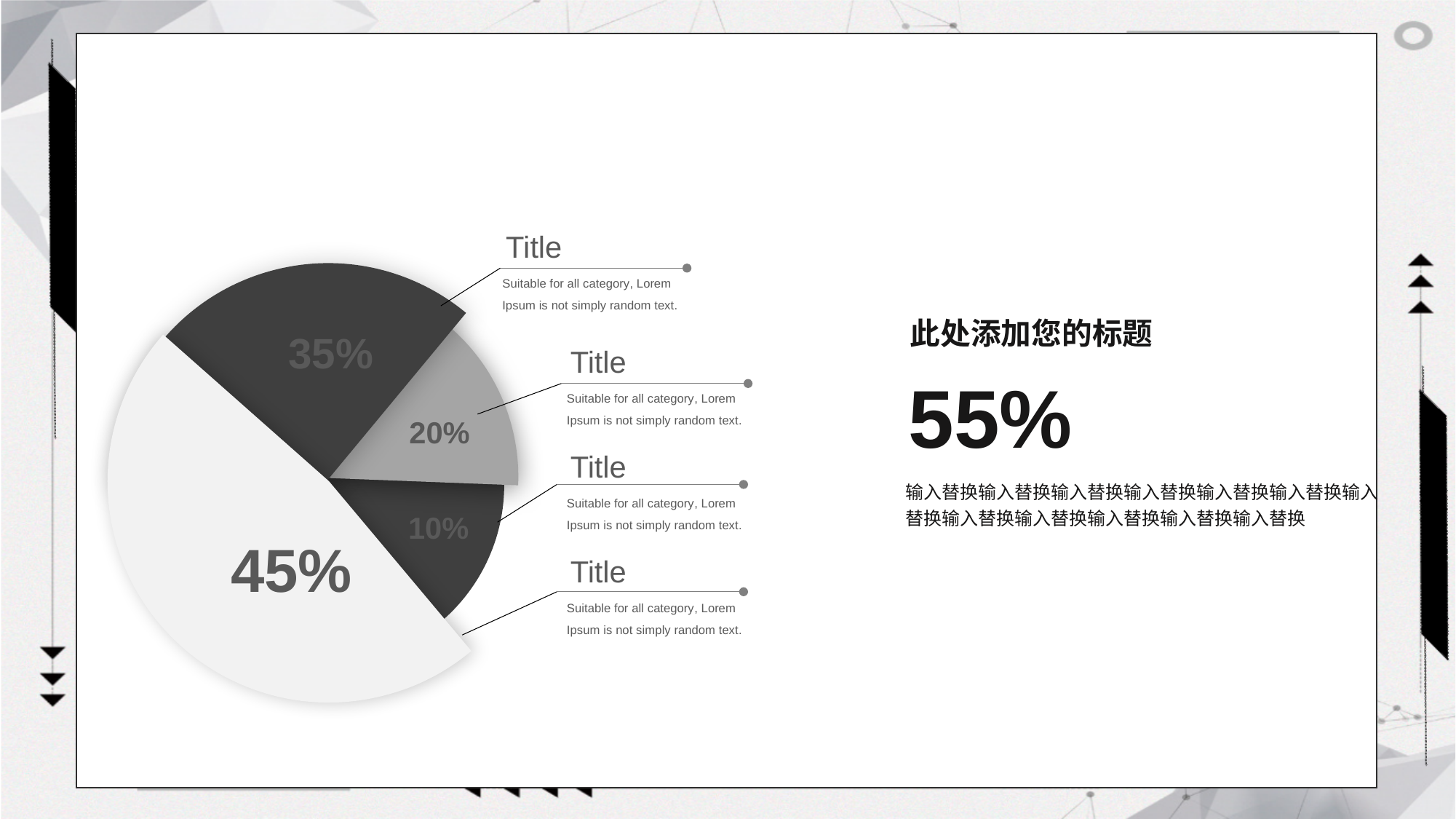

#

Title
Suitable for all category, Lorem Ipsum is not simply random text.

此处添加您的标题
35%
Title

55%
Suitable for all category, Lorem Ipsum is not simply random text.

20%
Title
输入替换输入替换输入替换输入替换输入替换输入替换输入替换输入替换输入替换输入替换输入替换输入替换

Suitable for all category, Lorem Ipsum is not simply random text.
10%
45%
Title
Suitable for all category, Lorem Ipsum is not simply random text.